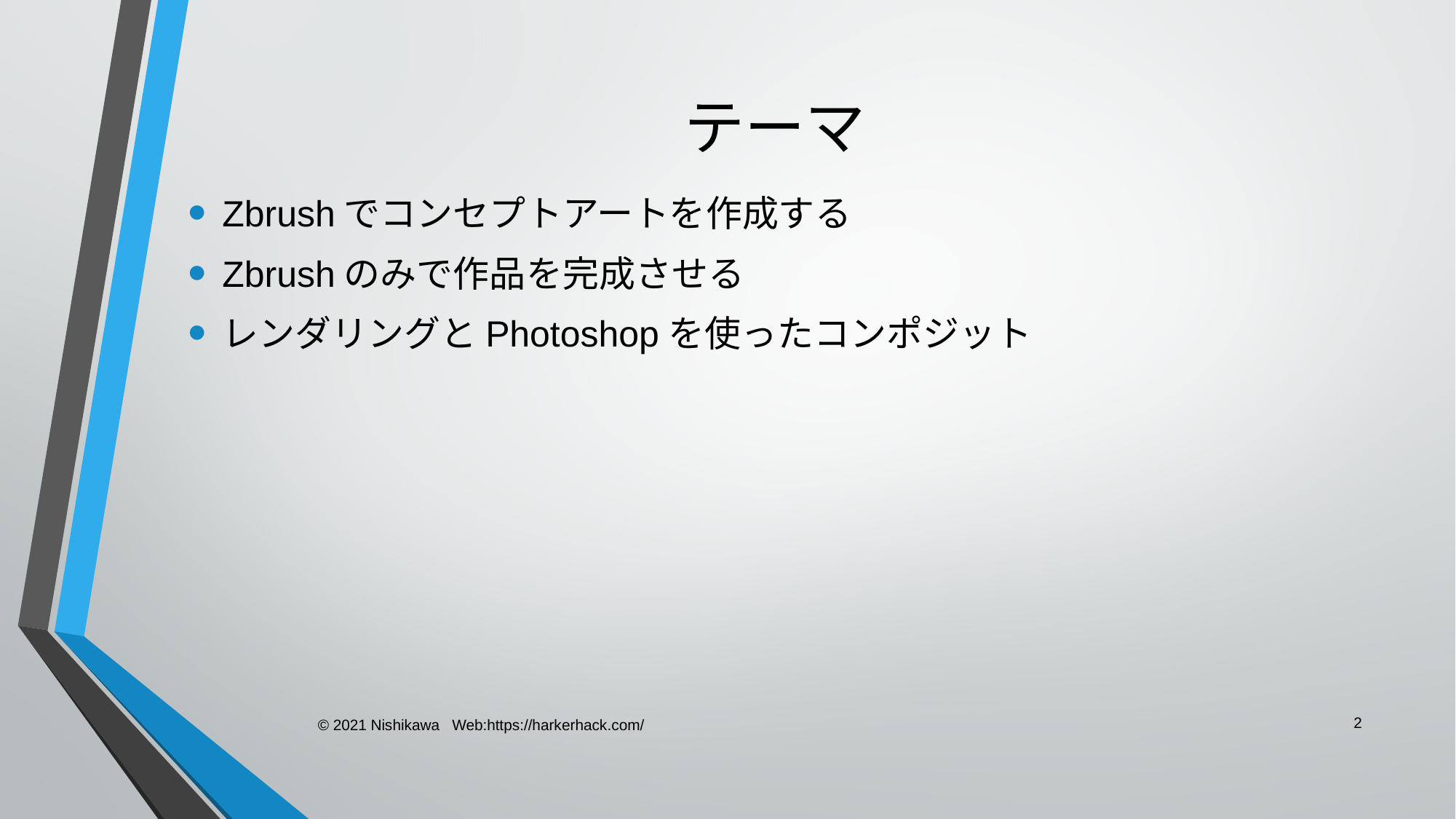

# テーマ
Zbrushでコンセプトアートを作成する
Zbrushのみで作品を完成させる
レンダリングとPhotoshopを使ったコンポジット
2
© 2021 Nishikawa   Web:https://harkerhack.com/